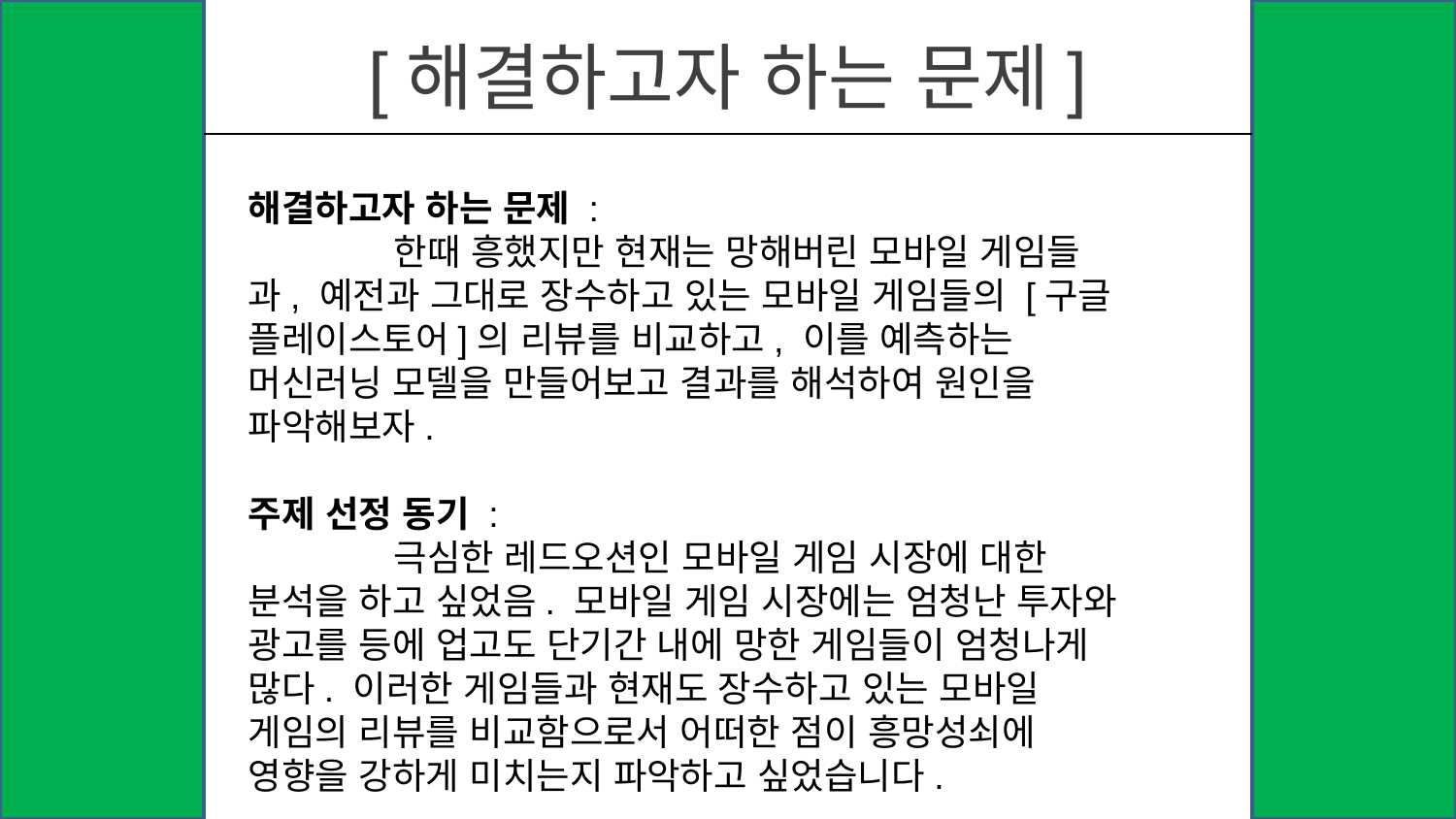

# [해결하고자 하는 문제]
해결하고자 하는 문제 :
	한때 흥했지만 현재는 망해버린 모바일 게임들과, 예전과 그대로 장수하고 있는 모바일 게임들의 [구글 플레이스토어]의 리뷰를 비교하고, 이를 예측하는 머신러닝 모델을 만들어보고 결과를 해석하여 원인을 파악해보자.

주제 선정 동기 :
	극심한 레드오션인 모바일 게임 시장에 대한 분석을 하고 싶었음. 모바일 게임 시장에는 엄청난 투자와 광고를 등에 업고도 단기간 내에 망한 게임들이 엄청나게 많다. 이러한 게임들과 현재도 장수하고 있는 모바일 게임의 리뷰를 비교함으로서 어떠한 점이 흥망성쇠에 영향을 강하게 미치는지 파악하고 싶었습니다.